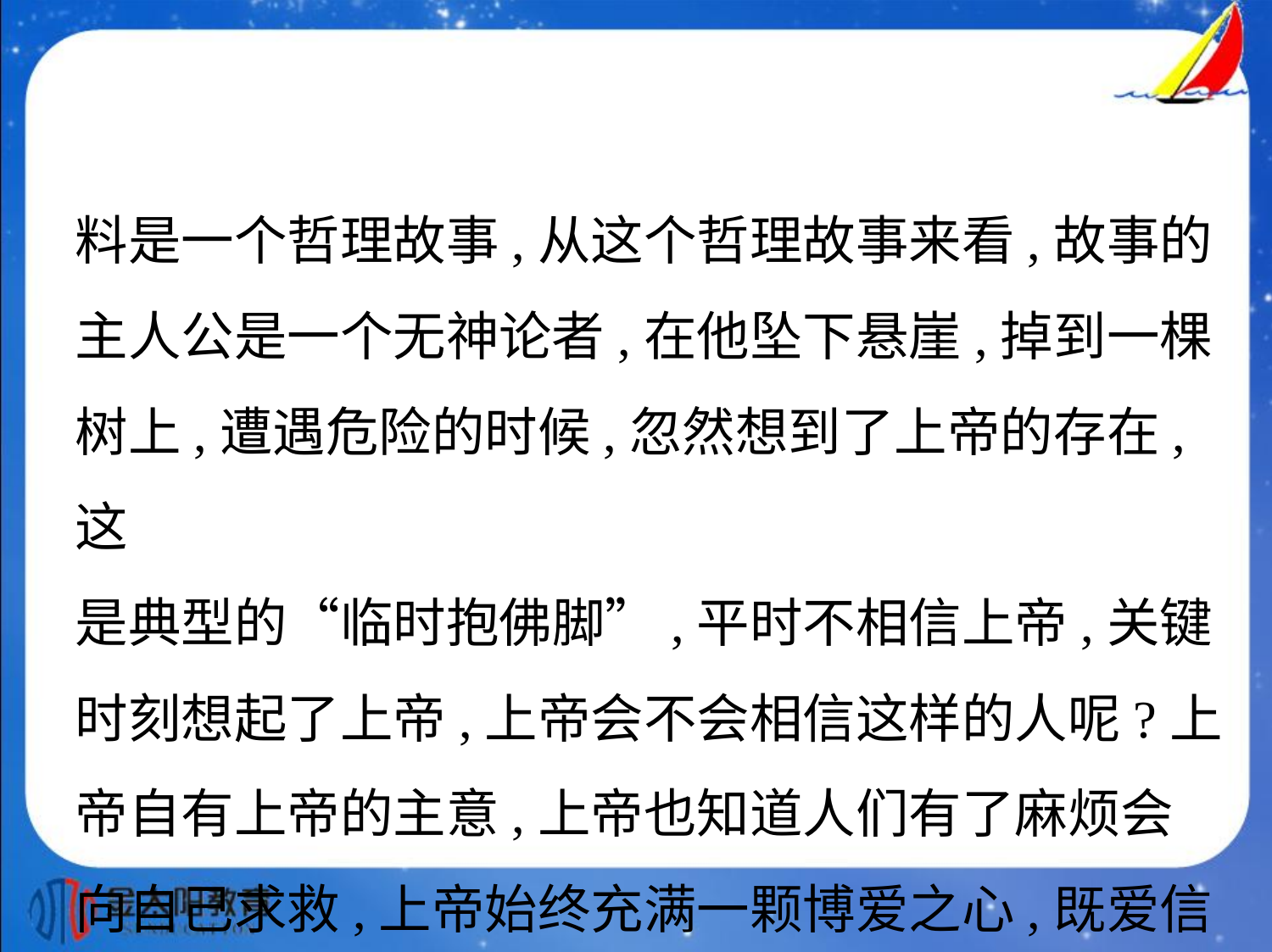

料是一个哲理故事,从这个哲理故事来看,故事的
主人公是一个无神论者,在他坠下悬崖,掉到一棵
树上,遭遇危险的时候,忽然想到了上帝的存在,这
是典型的“临时抱佛脚”,平时不相信上帝,关键
时刻想起了上帝,上帝会不会相信这样的人呢?上
帝自有上帝的主意,上帝也知道人们有了麻烦会
向自己求救,上帝始终充满一颗博爱之心,既爱信